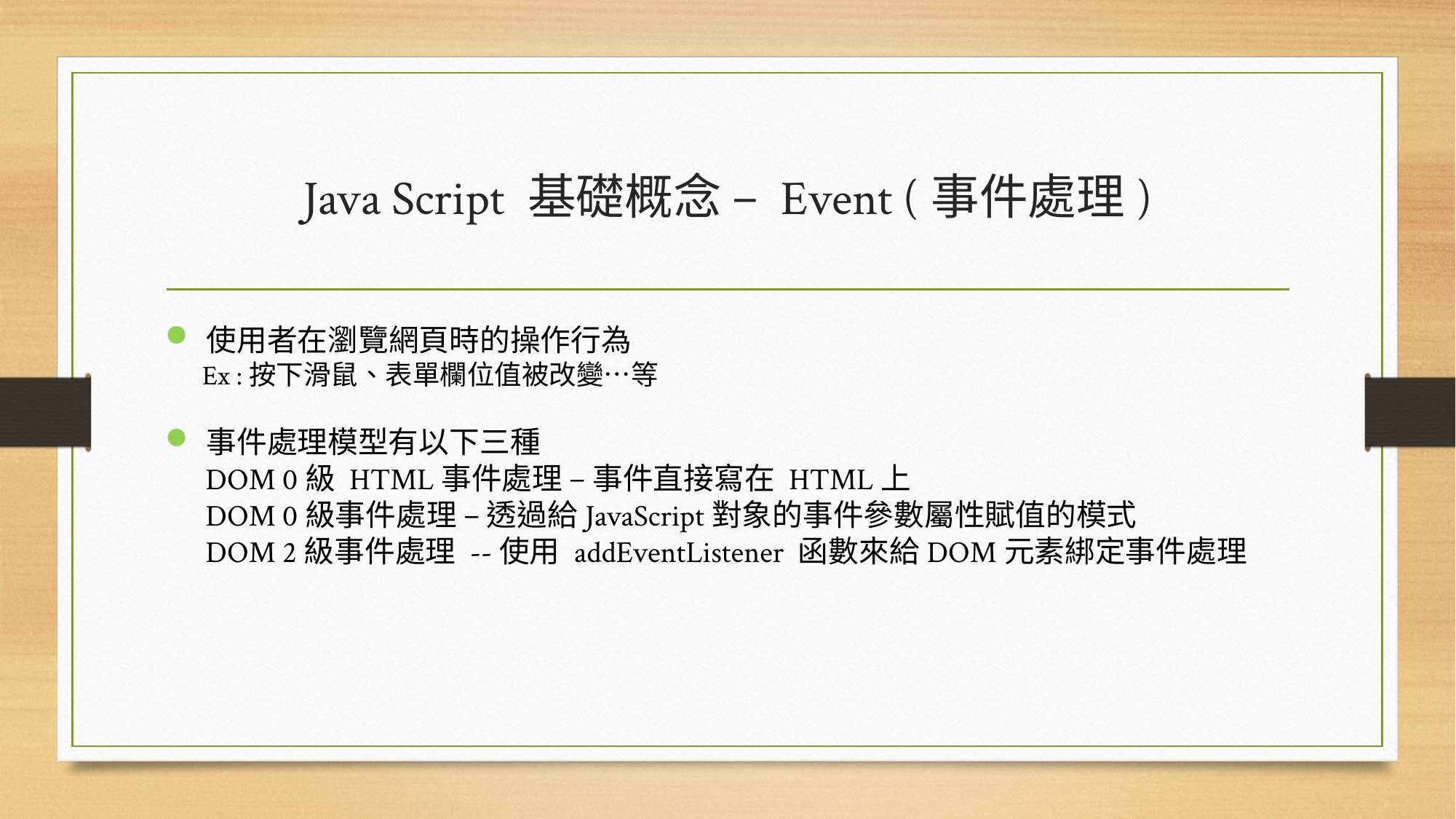

# Java Script 基礎概念 – Event (事件處理)
使用者在瀏覽網頁時的操作行為
      Ex :按下滑鼠、表單欄位值被改變…等

事件處理模型有以下三種
      DOM 0級 HTML事件處理 – 事件直接寫在 HTML上
      DOM 0級事件處理 – 透過給JavaScript對象的事件參數屬性賦值的模式
      DOM 2級事件處理 --使用 addEventListener 函數來給DOM元素綁定事件處理